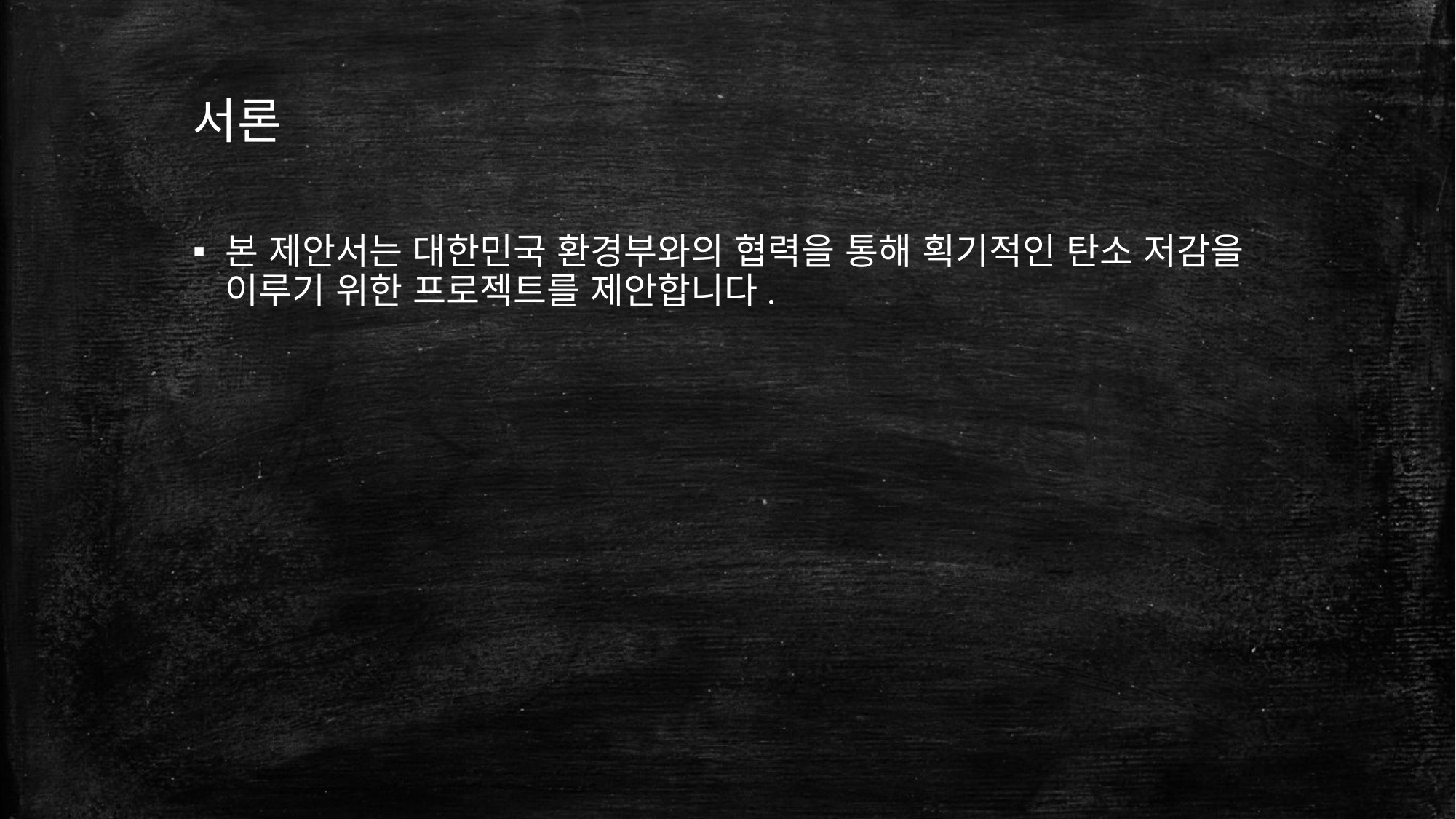

# 서론
본 제안서는 대한민국 환경부와의 협력을 통해 획기적인 탄소 저감을 이루기 위한 프로젝트를 제안합니다.